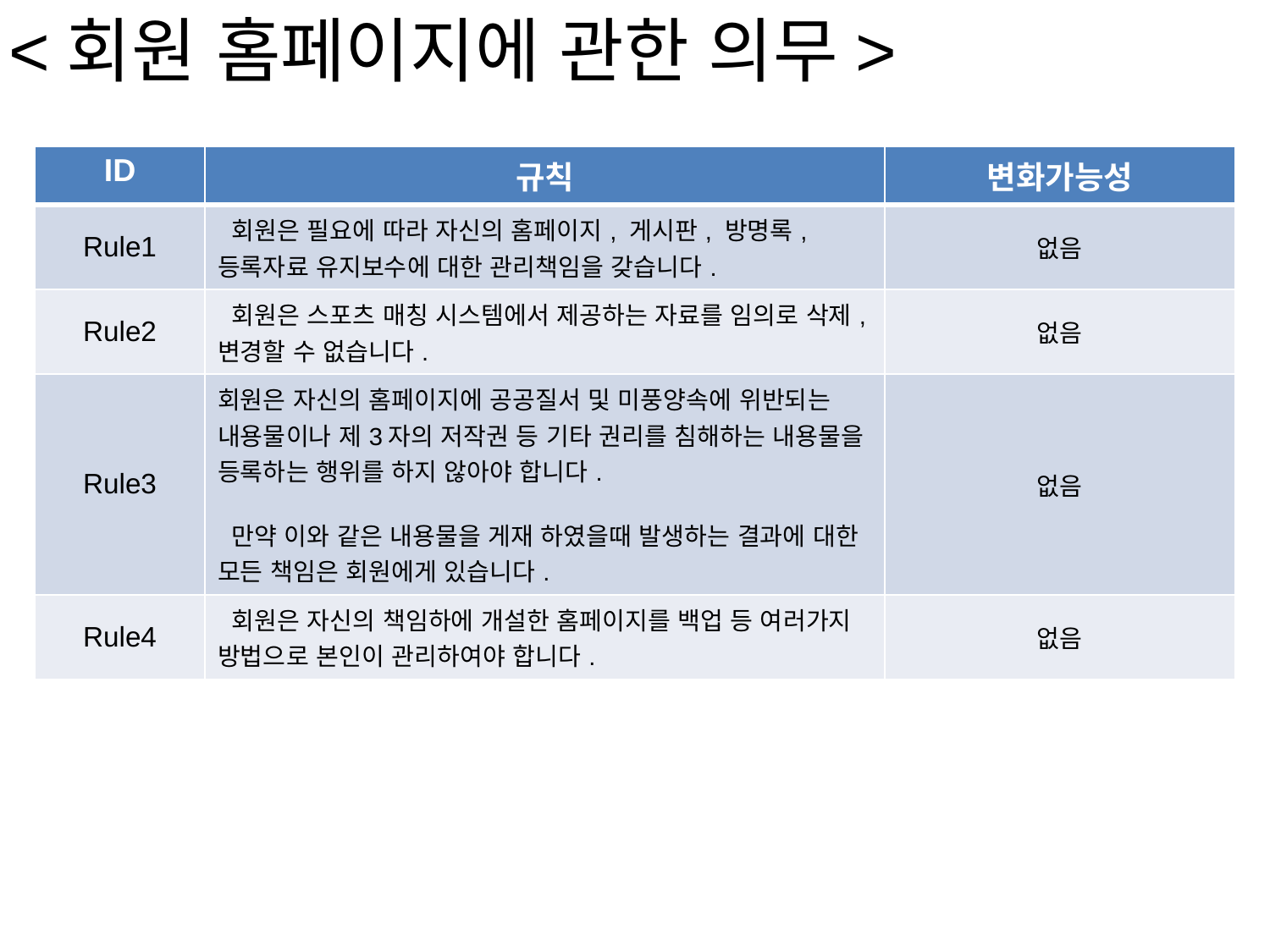

<회원 홈페이지에 관한 의무>
| ID | 규칙 | 변화가능성 |
| --- | --- | --- |
| Rule1 | 회원은 필요에 따라 자신의 홈페이지, 게시판, 방명록, 등록자료 유지보수에 대한 관리책임을 갖습니다. | 없음 |
| Rule2 | 회원은 스포츠 매칭 시스템에서 제공하는 자료를 임의로 삭제, 변경할 수 없습니다. | 없음 |
| Rule3 | 회원은 자신의 홈페이지에 공공질서 및 미풍양속에 위반되는 내용물이나 제3자의 저작권 등 기타 권리를 침해하는 내용물을 등록하는 행위를 하지 않아야 합니다. 만약 이와 같은 내용물을 게재 하였을때 발생하는 결과에 대한 모든 책임은 회원에게 있습니다. | 없음 |
| Rule4 | 회원은 자신의 책임하에 개설한 홈페이지를 백업 등 여러가지 방법으로 본인이 관리하여야 합니다. | 없음 |